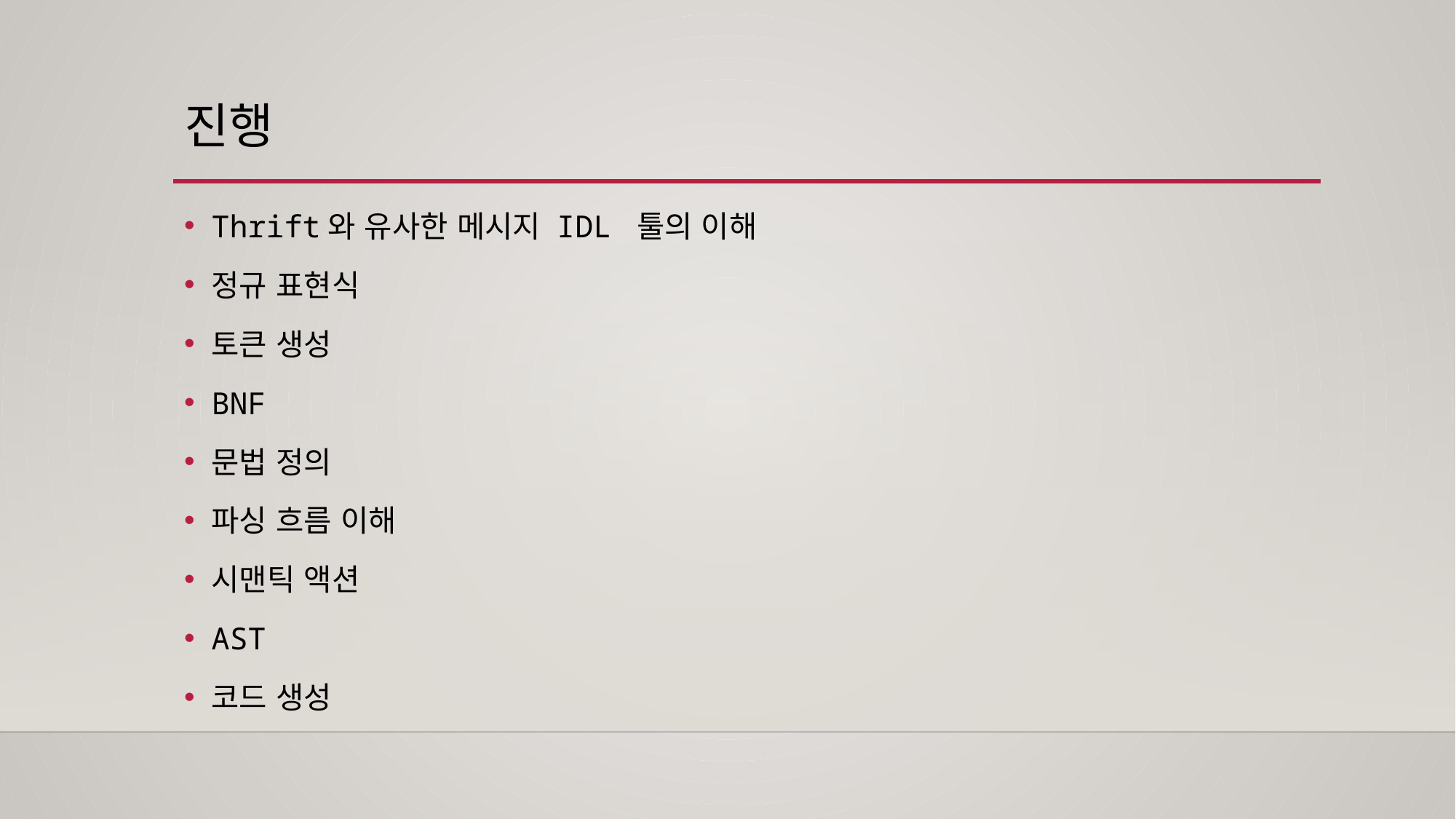

# 진행
Thrift와 유사한 메시지 IDL 툴의 이해
정규 표현식
토큰 생성
BNF
문법 정의
파싱 흐름 이해
시맨틱 액션
AST
코드 생성